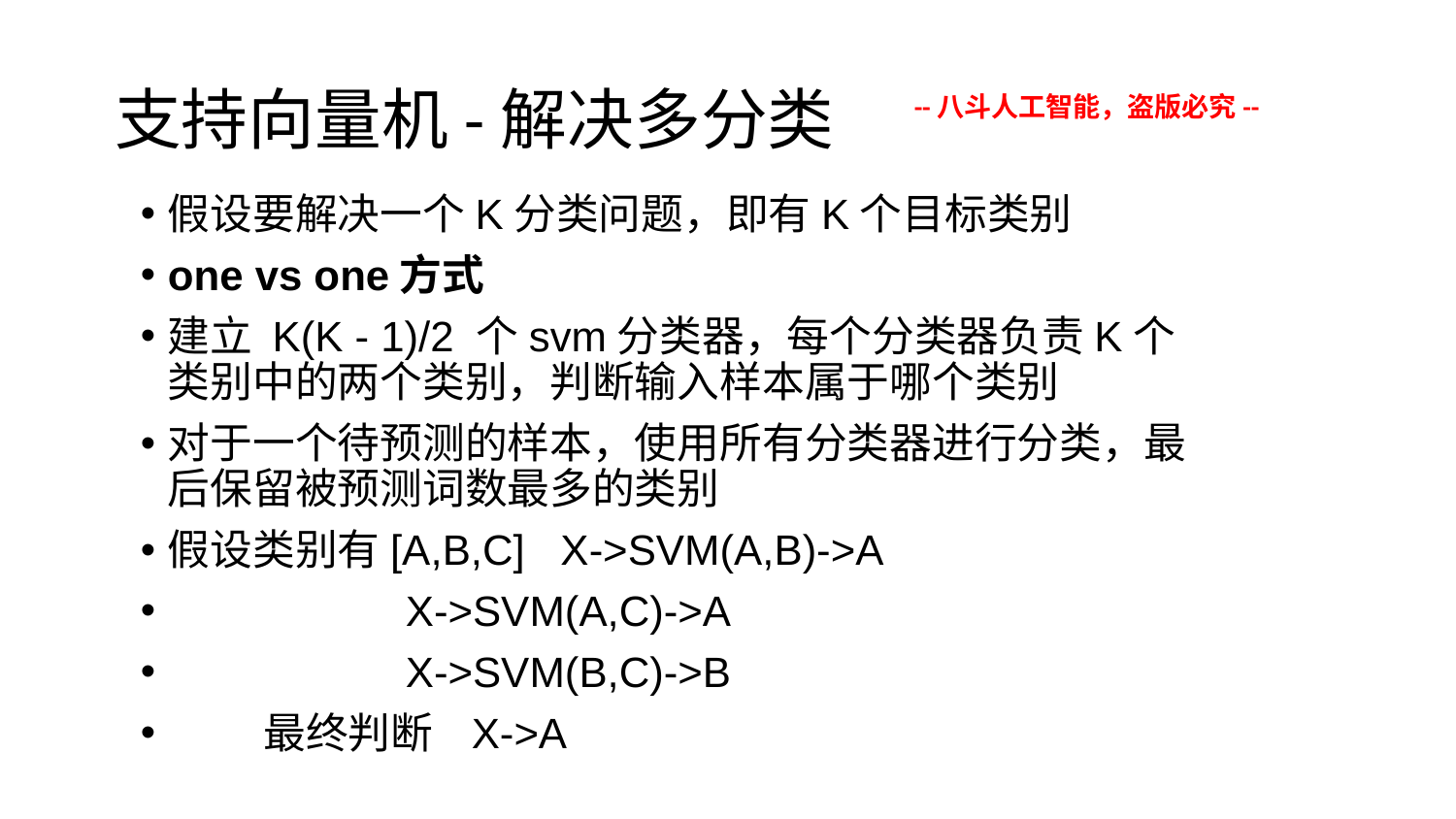

# 支持向量机-解决多分类
--八斗人工智能，盗版必究--
假设要解决一个K分类问题，即有K个目标类别
one vs one方式
建立 K(K - 1)/2 个svm分类器，每个分类器负责K个类别中的两个类别，判断输入样本属于哪个类别
对于一个待预测的样本，使用所有分类器进行分类，最后保留被预测词数最多的类别
假设类别有[A,B,C]   X->SVM(A,B)->A
                    X->SVM(A,C)->A
                    X->SVM(B,C)->B
         最终判断   X->A